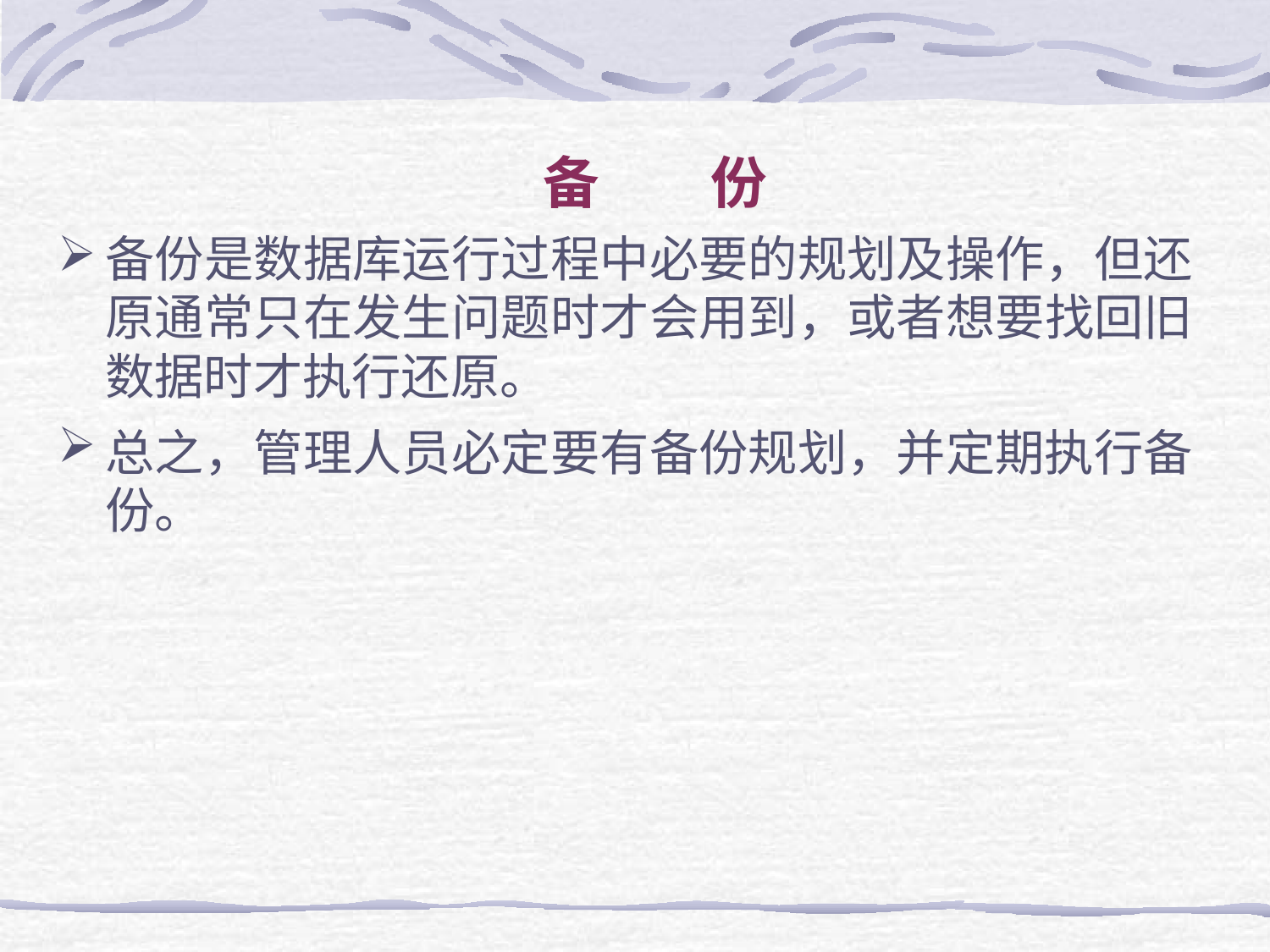

备	份
备份是数据库运行过程中必要的规划及操作，但还 原通常只在发生问题时才会用到，或者想要找回旧 数据时才执行还原。
总之，管理人员必定要有备份规划，并定期执行备 份。